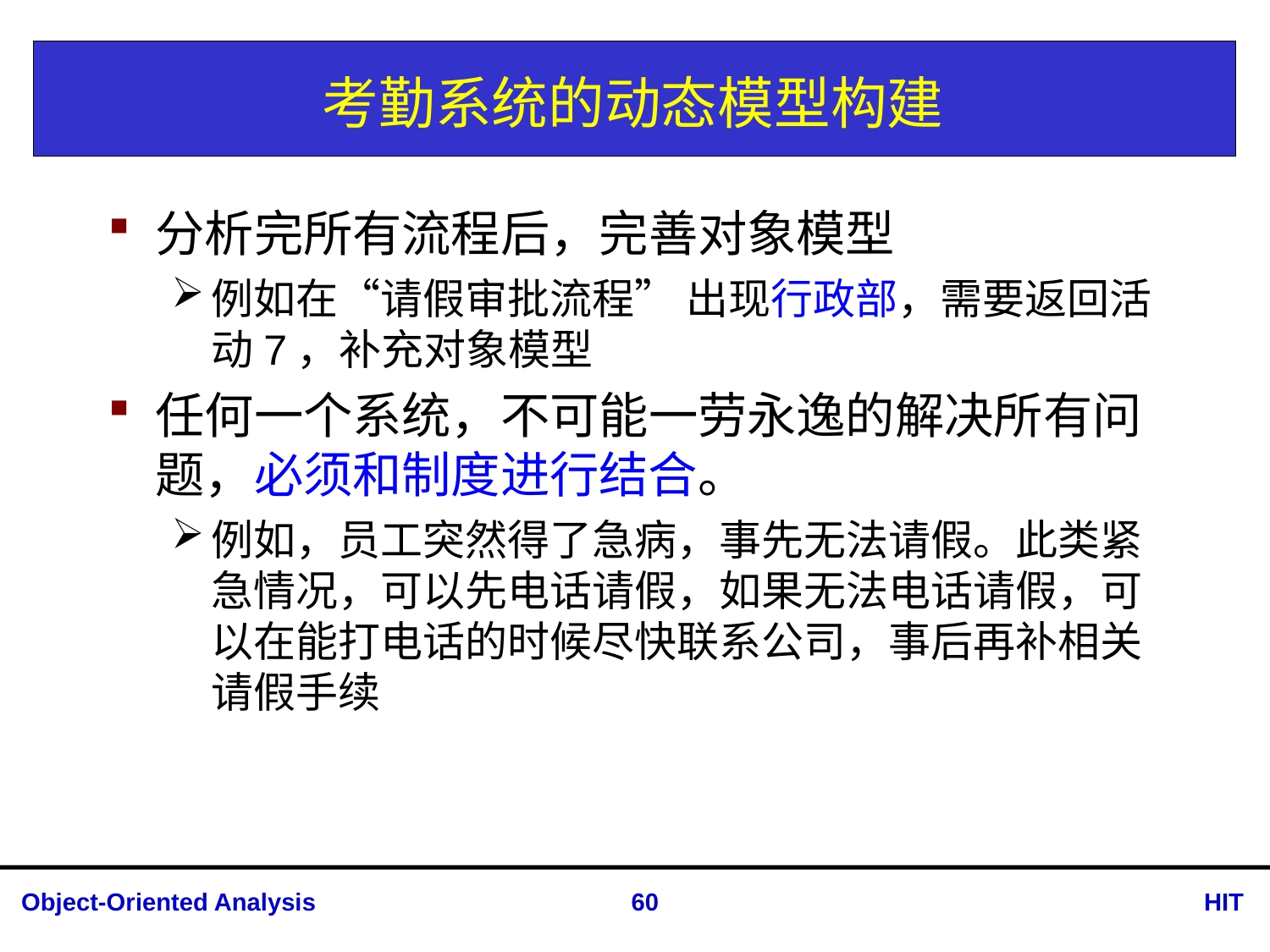

# 考勤系统的动态模型构建
分析完所有流程后，完善对象模型
例如在“请假审批流程” 出现行政部，需要返回活动7，补充对象模型
任何一个系统，不可能一劳永逸的解决所有问题，必须和制度进行结合。
例如，员工突然得了急病，事先无法请假。此类紧急情况，可以先电话请假，如果无法电话请假，可以在能打电话的时候尽快联系公司，事后再补相关请假手续